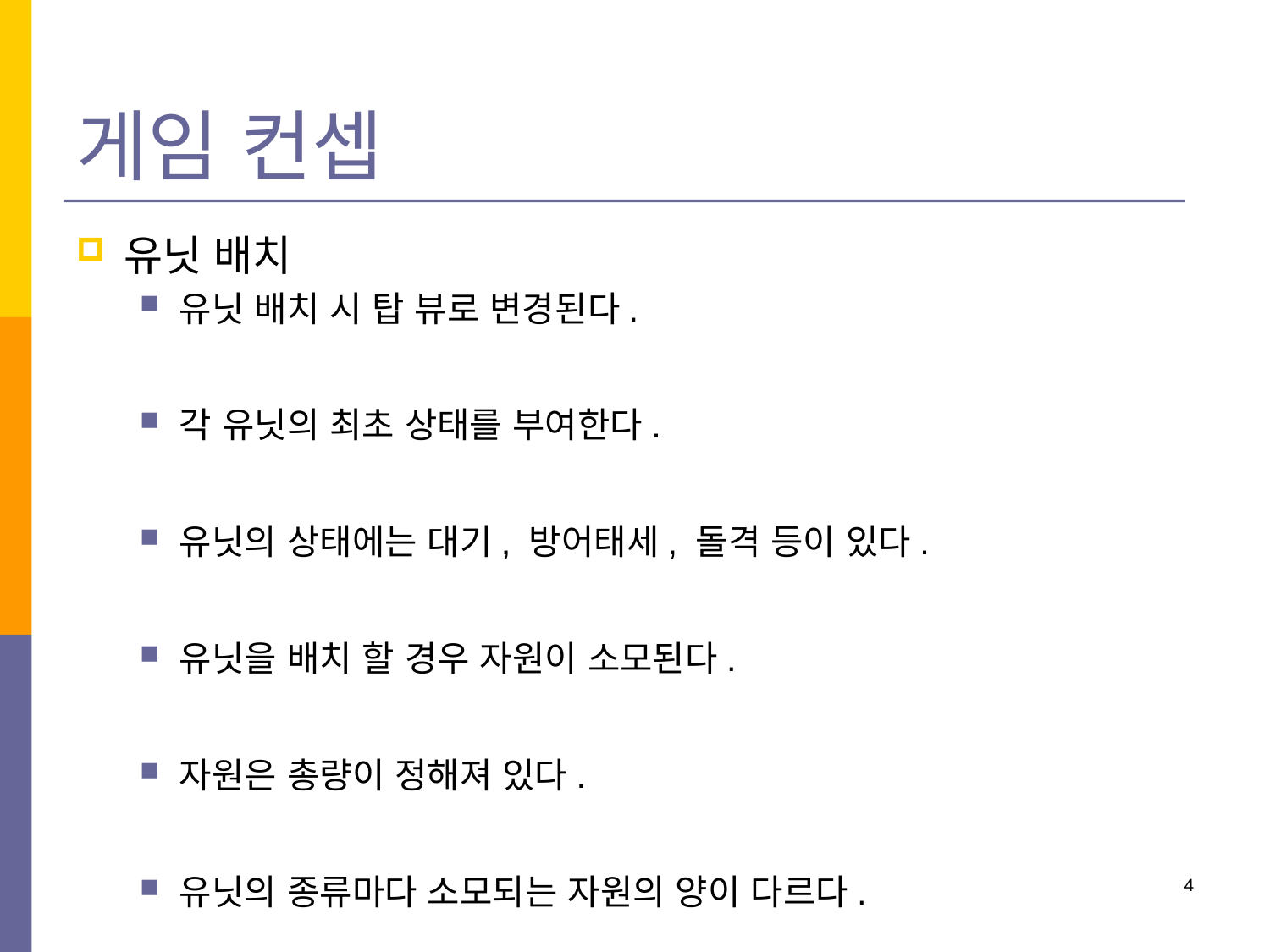

# 게임 컨셉
유닛 배치
유닛 배치 시 탑 뷰로 변경된다.

각 유닛의 최초 상태를 부여한다.

유닛의 상태에는 대기, 방어태세, 돌격 등이 있다.

유닛을 배치 할 경우 자원이 소모된다.

자원은 총량이 정해져 있다.

유닛의 종류마다 소모되는 자원의 양이 다르다.
4